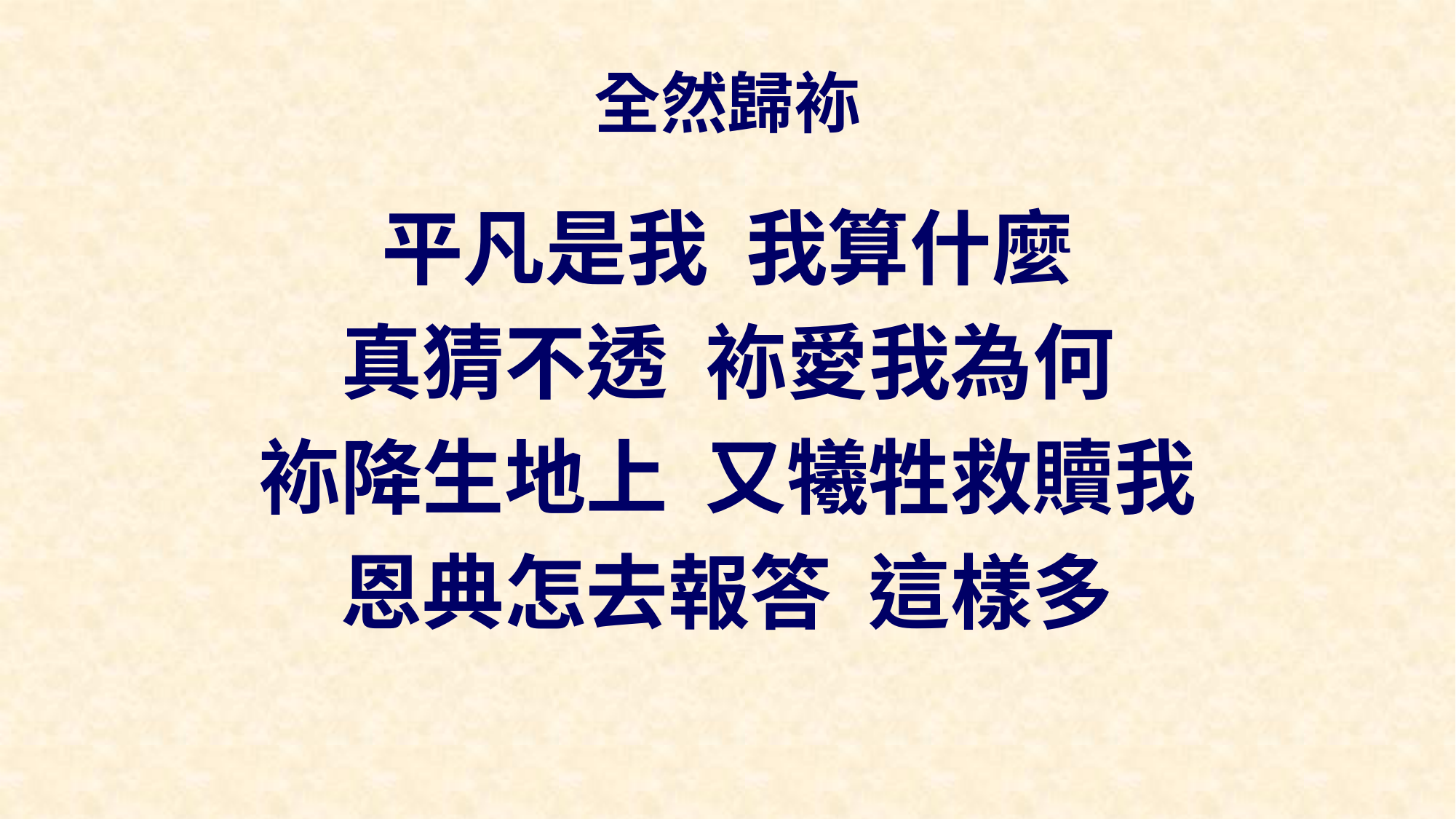

# 全然歸袮
平凡是我  我算什麼
真猜不透  袮愛我為何
袮降生地上  又犧牲救贖我
恩典怎去報答  這樣多